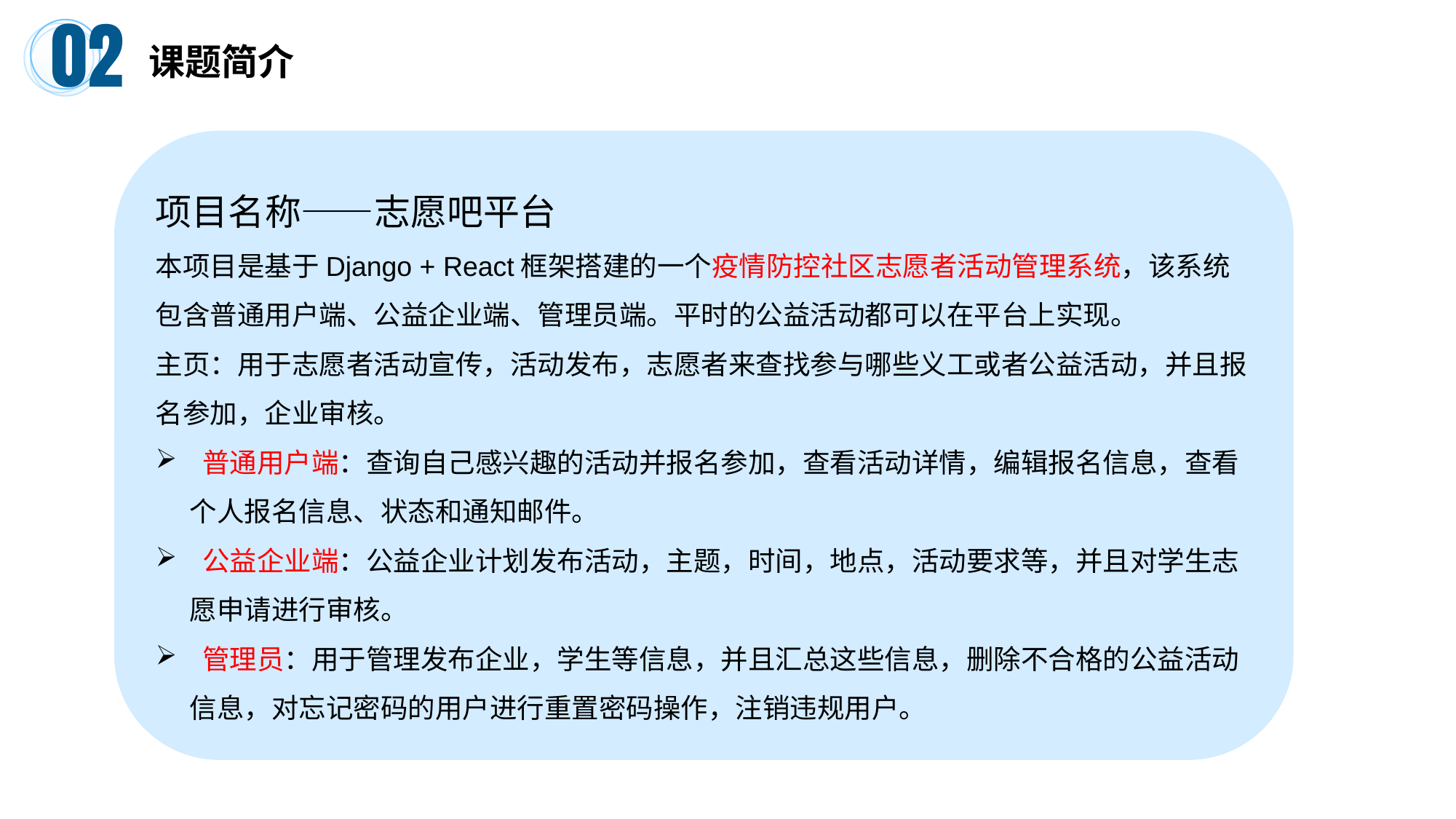

02

课题简介
项目名称——志愿吧平台
本项目是基于Django + React框架搭建的一个疫情防控社区志愿者活动管理系统，该系统包含普通用户端、公益企业端、管理员端。平时的公益活动都可以在平台上实现。
主页：用于志愿者活动宣传，活动发布，志愿者来查找参与哪些义工或者公益活动，并且报名参加，企业审核。
 普通用户端：查询自己感兴趣的活动并报名参加，查看活动详情，编辑报名信息，查看个人报名信息、状态和通知邮件。
 公益企业端：公益企业计划发布活动，主题，时间，地点，活动要求等，并且对学生志愿申请进行审核。
 管理员：用于管理发布企业，学生等信息，并且汇总这些信息，删除不合格的公益活动信息，对忘记密码的用户进行重置密码操作，注销违规用户。